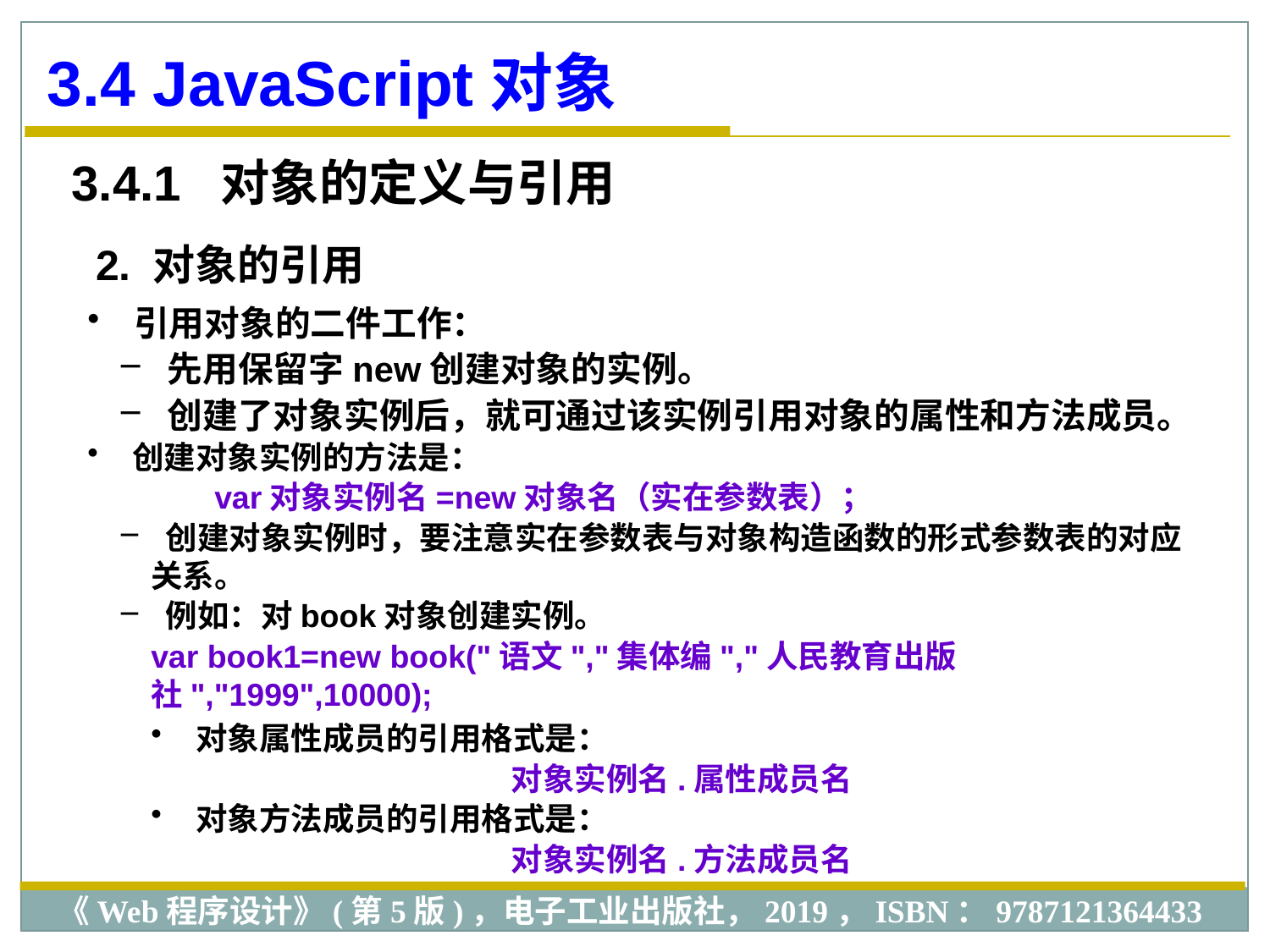

3.4 JavaScript对象
3.4.1  对象的定义与引用
2. 对象的引用
 引用对象的二件工作：
 先用保留字new创建对象的实例。
 创建了对象实例后，就可通过该实例引用对象的属性和方法成员。
 创建对象实例的方法是：
var对象实例名=new对象名（实在参数表）；
 创建对象实例时，要注意实在参数表与对象构造函数的形式参数表的对应关系。
 例如：对book对象创建实例。
var book1=new book("语文","集体编","人民教育出版社","1999",10000);
 对象属性成员的引用格式是：
对象实例名.属性成员名
 对象方法成员的引用格式是：
对象实例名.方法成员名